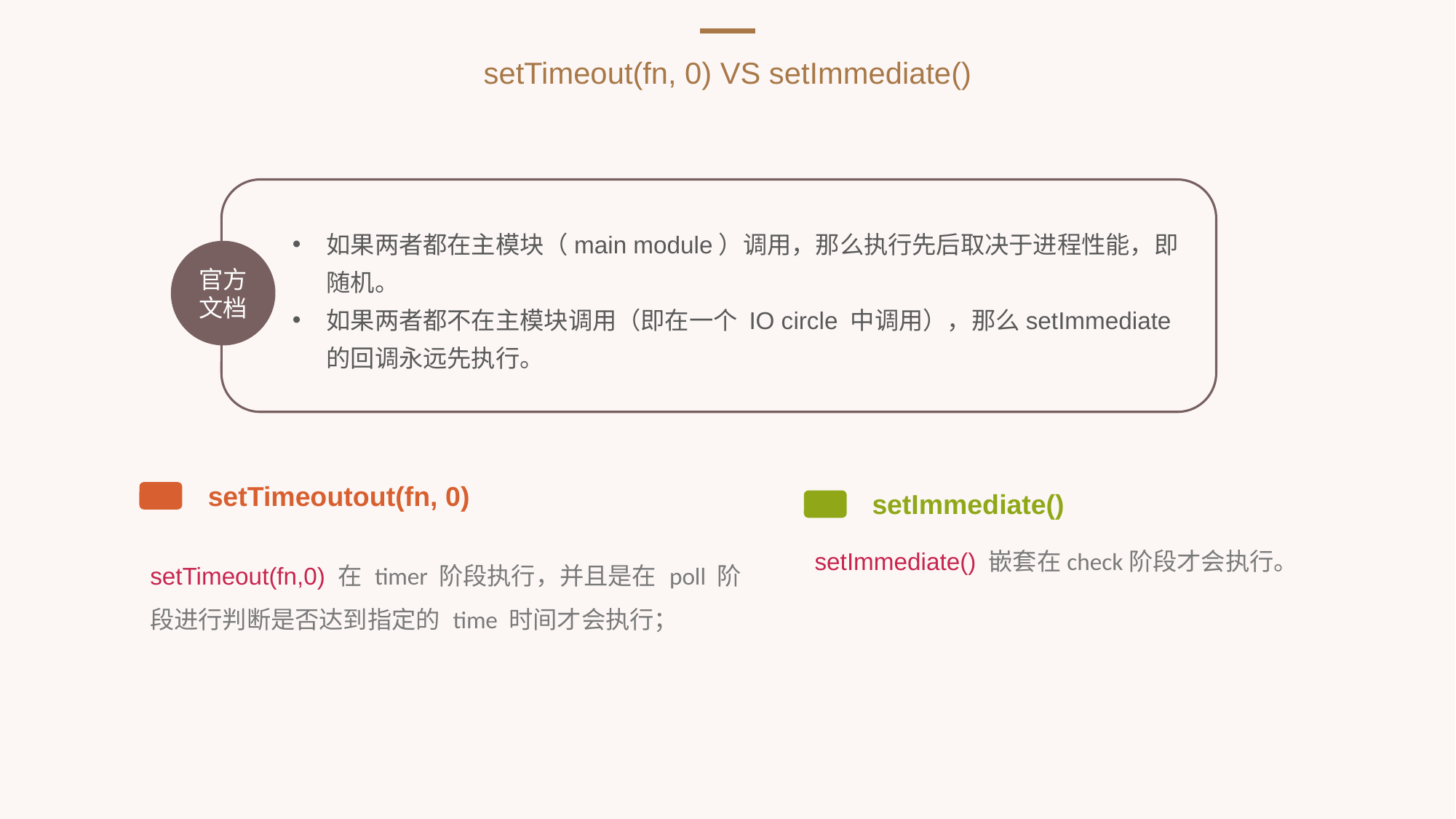

setTimeout(fn, 0) VS setImmediate()

如果两者都在主模块（main module）调用，那么执行先后取决于进程性能，即随机。
如果两者都不在主模块调用（即在一个 IO circle 中调用），那么setImmediate的回调永远先执行。
官方文档
setTimeoutout(fn, 0)

setImmediate()

setImmediate() 嵌套在check阶段才会执行。

setTimeout(fn,0) 在 timer 阶段执行，并且是在 poll 阶段进行判断是否达到指定的 time 时间才会执行；